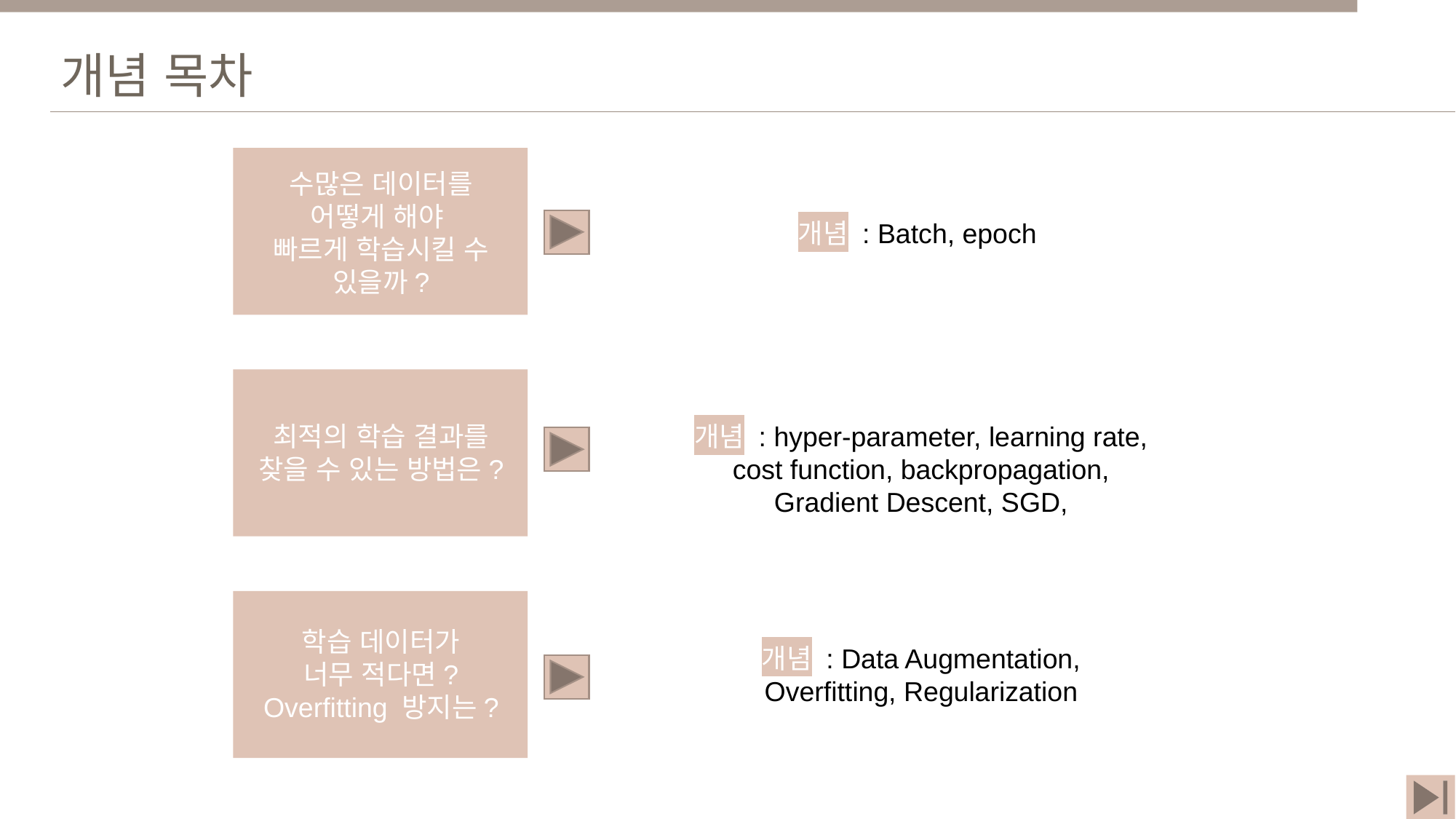

개념 목차

수많은 데이터를
어떻게 해야
빠르게 학습시킬 수
있을까?

개념 : Batch, epoch

최적의 학습 결과를
찾을 수 있는 방법은?
개념 : hyper-parameter, learning rate,
cost function, backpropagation,
Gradient Descent, SGD,

학습 데이터가
너무 적다면?
Overfitting 방지는?
개념 : Data Augmentation,
Overfitting, Regularization